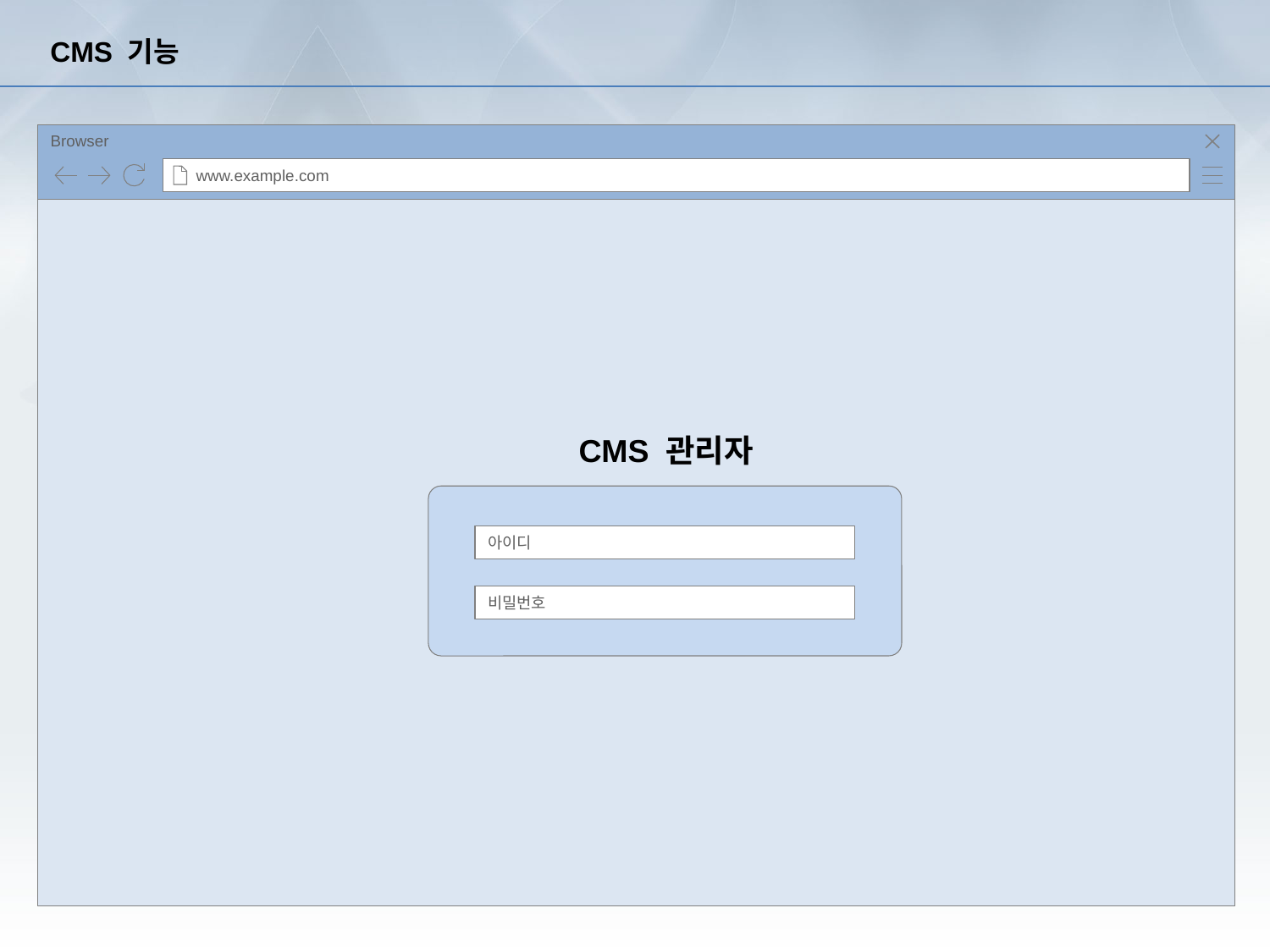

# CMS 기능
CMS 관리자

아이디
비밀번호